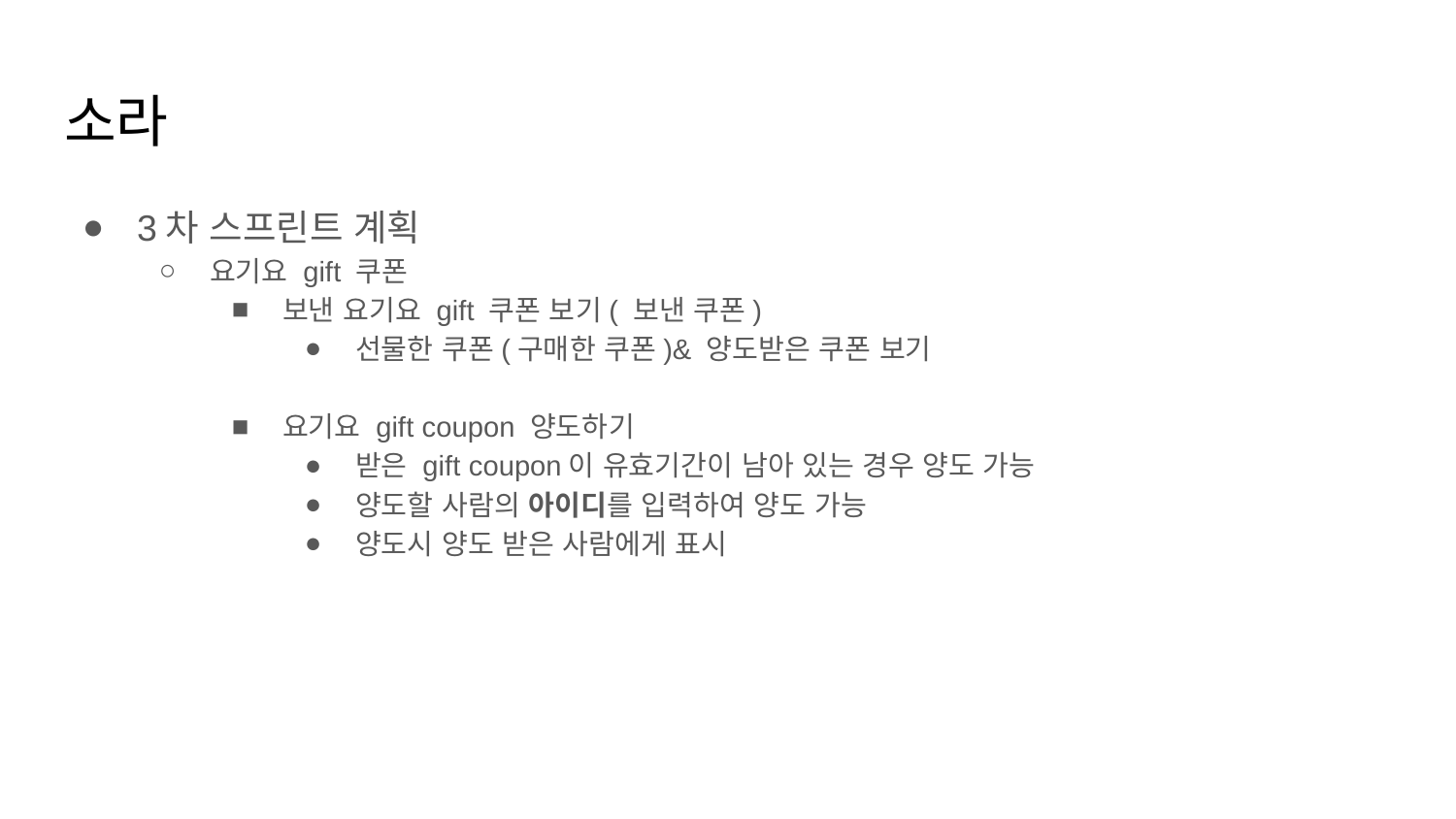

# 소라
3차 스프린트 계획
요기요 gift 쿠폰
보낸 요기요 gift 쿠폰 보기( 보낸 쿠폰)
선물한 쿠폰(구매한 쿠폰)& 양도받은 쿠폰 보기
요기요 gift coupon 양도하기
받은 gift coupon이 유효기간이 남아 있는 경우 양도 가능
양도할 사람의 아이디를 입력하여 양도 가능
양도시 양도 받은 사람에게 표시